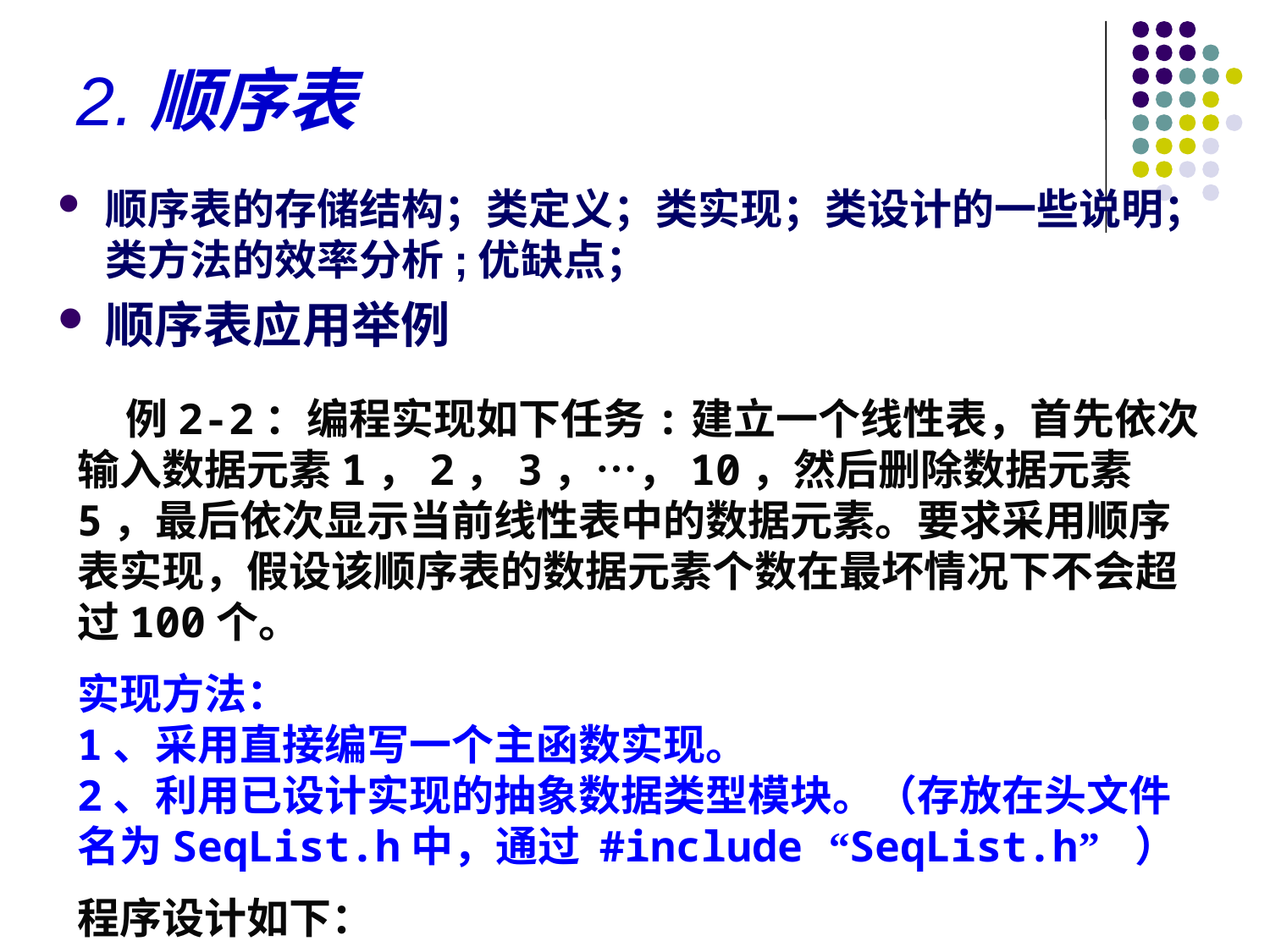

# 2.顺序表
顺序表的存储结构；类定义；类实现；类设计的一些说明；类方法的效率分析;优缺点；
顺序表应用举例

    例2-2：编程实现如下任务:建立一个线性表，首先依次输入数据元素1，2，3，…，10，然后删除数据元素5，最后依次显示当前线性表中的数据元素。要求采用顺序表实现，假设该顺序表的数据元素个数在最坏情况下不会超过100个。
实现方法：
1、采用直接编写一个主函数实现。
2、利用已设计实现的抽象数据类型模块。（存放在头文件名为SeqList.h中，通过 #include “SeqList.h” ）
程序设计如下：